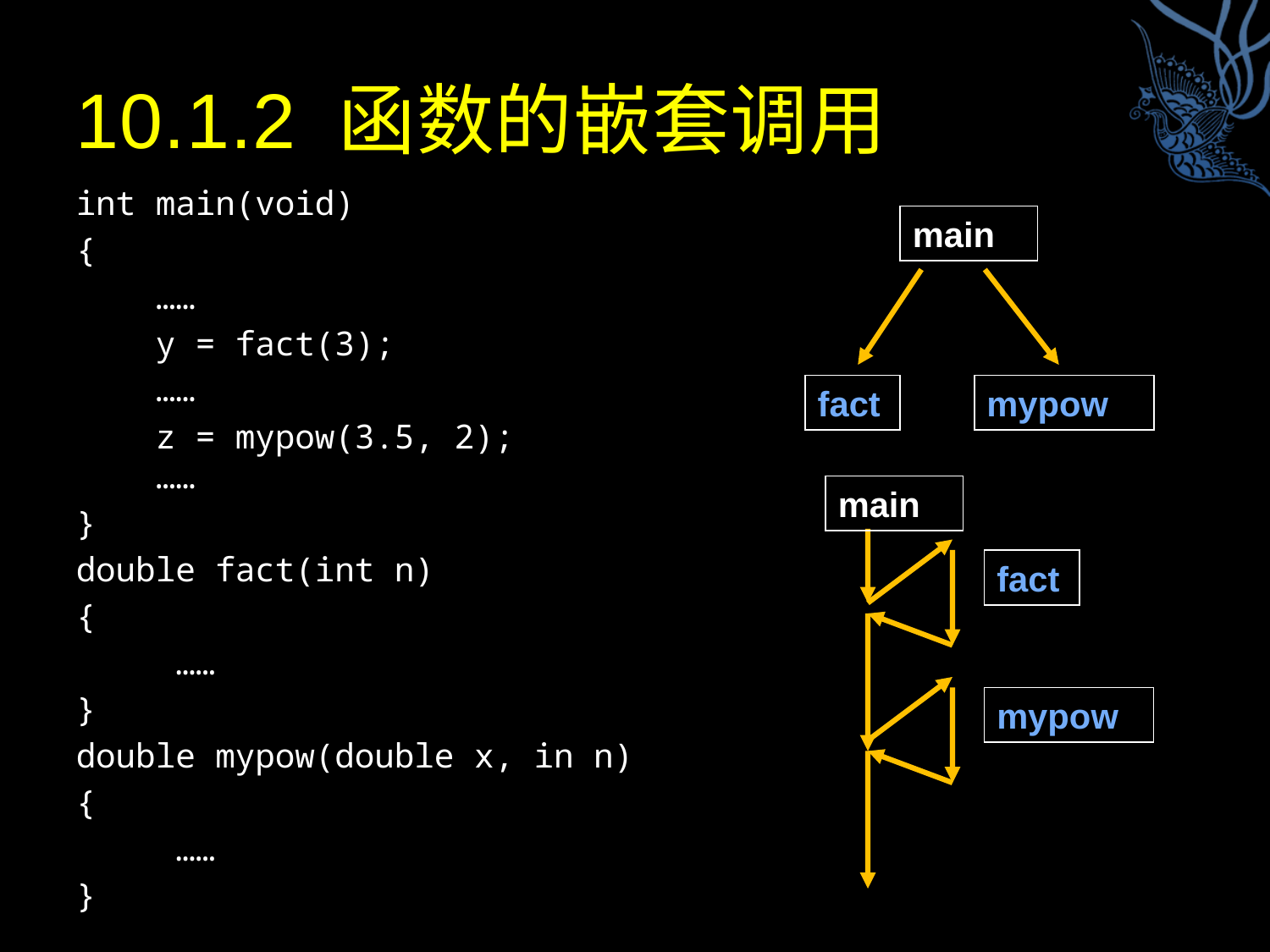

# 10.1.2 函数的嵌套调用
int main(void)
{
    ……
    y = fact(3);
    ……
    z = mypow(3.5, 2);
    ……
}
double fact(int n)
{
     ……
}
double mypow(double x, in n)
{
     ……
}
main

fact
mypow
main

fact

mypow